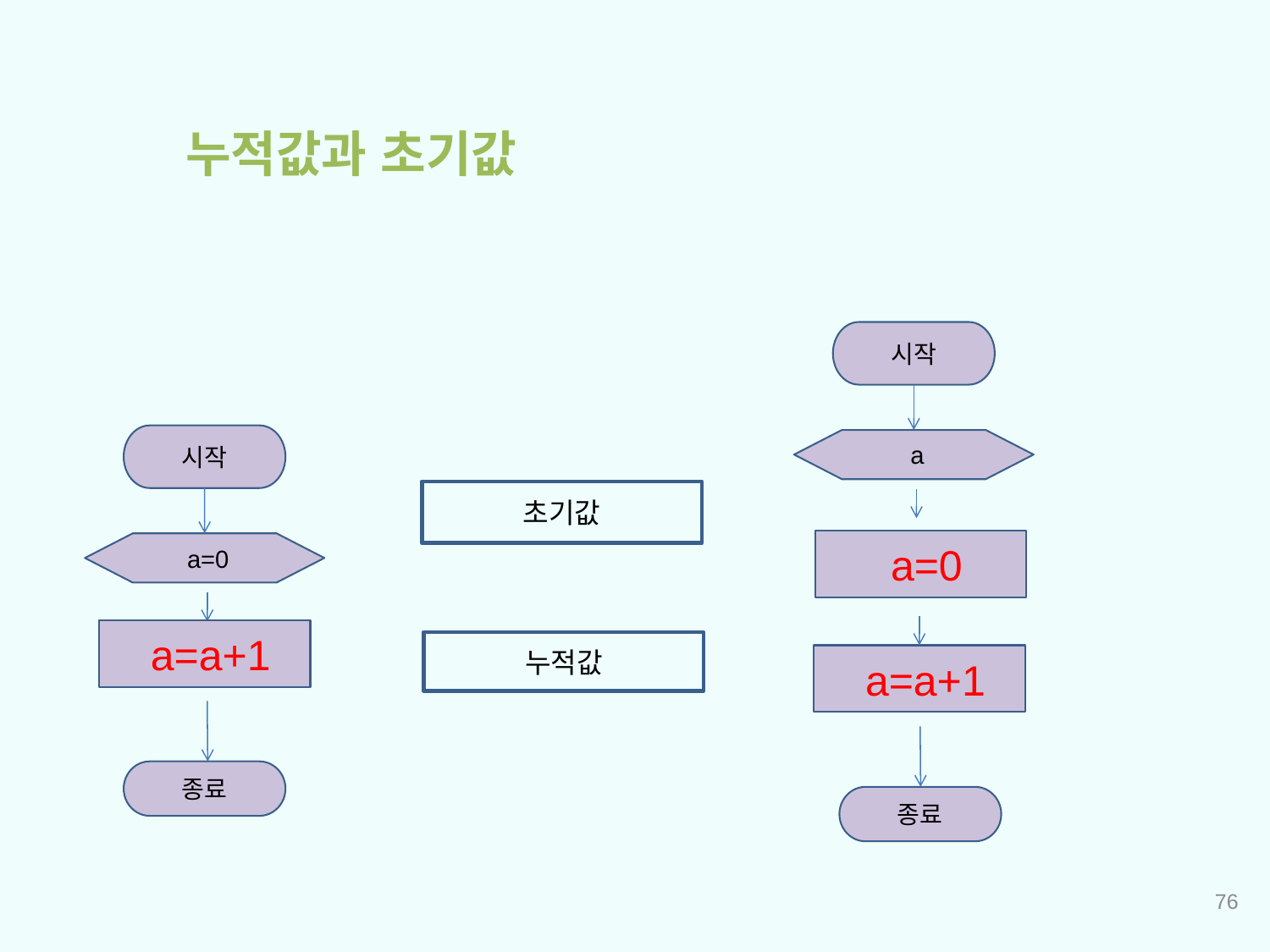

누적값과 초기값
시작
시작
 a
초기값
 a=0
 a=0
 a=a+1
누적값
 a=a+1
종료
종료
76